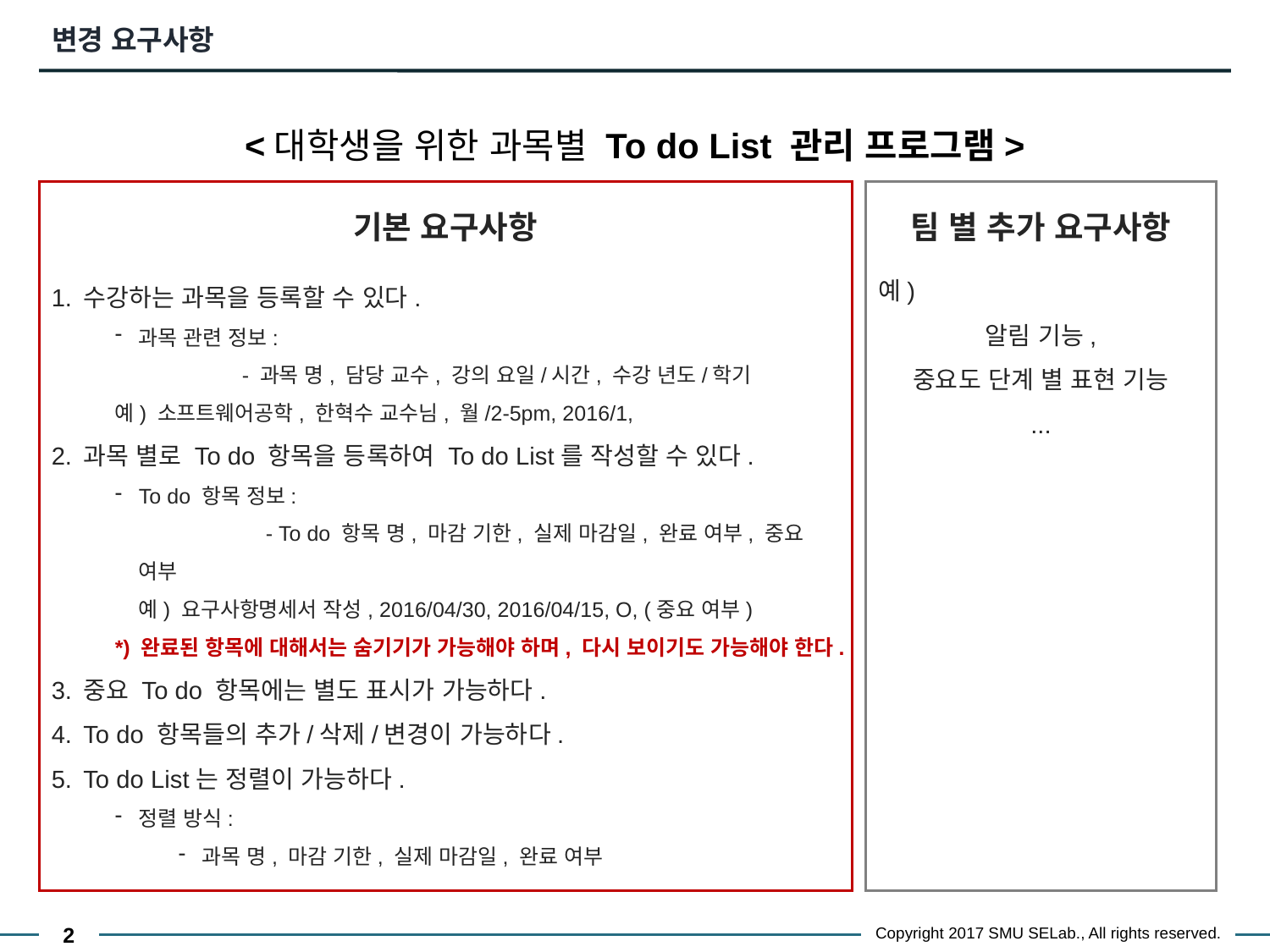

# 변경 요구사항
<대학생을 위한 과목별 To do List 관리 프로그램>
기본 요구사항

수강하는 과목을 등록할 수 있다.
과목 관련 정보:
	- 과목 명, 담당 교수, 강의 요일/시간, 수강 년도/학기
예) 소프트웨어공학, 한혁수 교수님, 월/2-5pm, 2016/1,
과목 별로 To do 항목을 등록하여 To do List를 작성할 수 있다.
To do 항목 정보:
	- To do 항목 명, 마감 기한, 실제 마감일, 완료 여부, 중요 여부
예) 요구사항명세서 작성, 2016/04/30, 2016/04/15, O, (중요 여부)
*) 완료된 항목에 대해서는 숨기기가 가능해야 하며, 다시 보이기도 가능해야 한다.
중요 To do 항목에는 별도 표시가 가능하다.
To do 항목들의 추가/삭제/변경이 가능하다.
To do List는 정렬이 가능하다.
정렬 방식:
과목 명, 마감 기한, 실제 마감일, 완료 여부
팀 별 추가 요구사항

예)
알림 기능,
중요도 단계 별 표현 기능
...
2